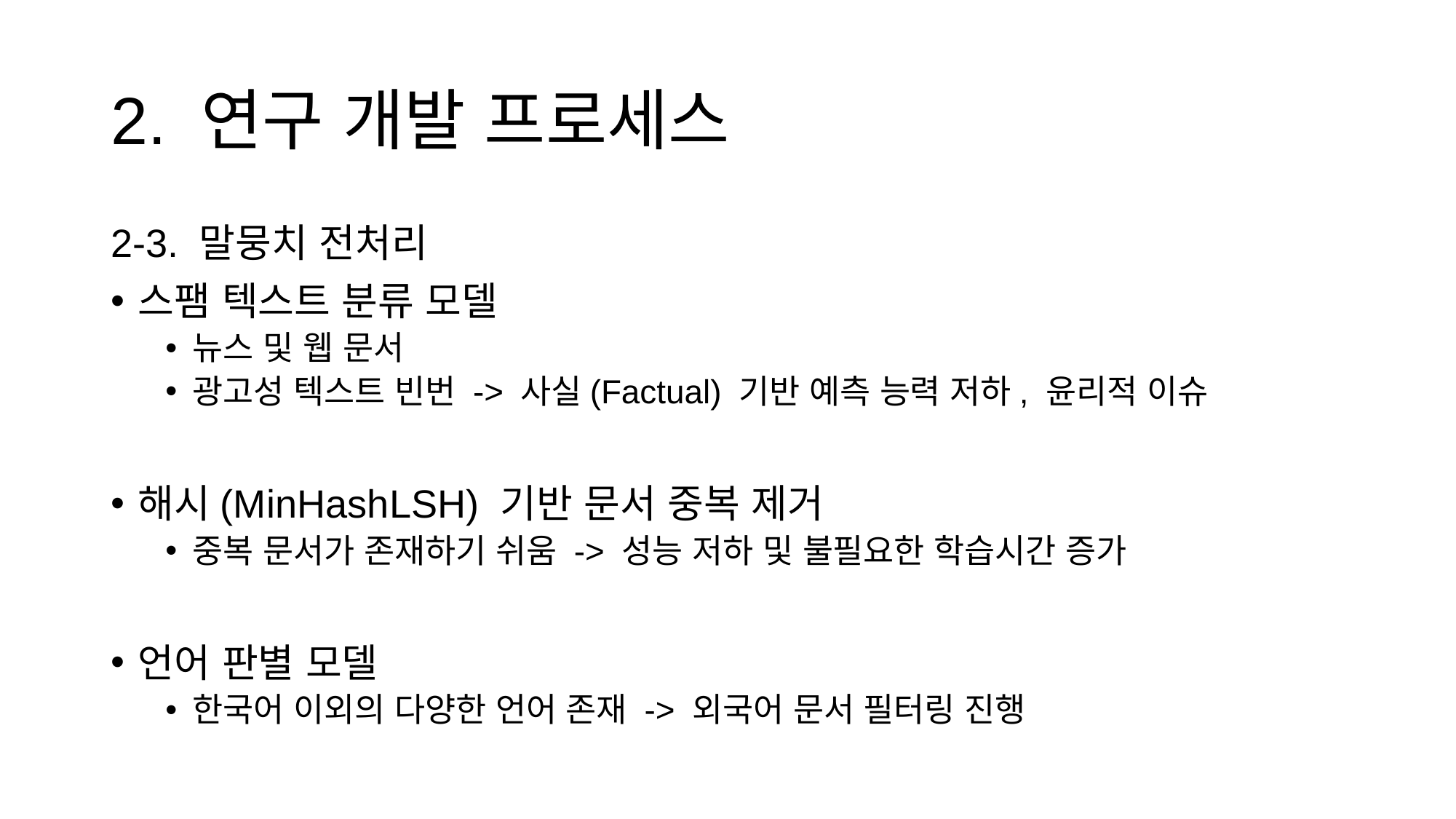

# 2. 연구 개발 프로세스
2-3. 말뭉치 전처리
스팸 텍스트 분류 모델
뉴스 및 웹 문서
광고성 텍스트 빈번 -> 사실(Factual) 기반 예측 능력 저하, 윤리적 이슈

해시(MinHashLSH) 기반 문서 중복 제거
중복 문서가 존재하기 쉬움 -> 성능 저하 및 불필요한 학습시간 증가

언어 판별 모델
한국어 이외의 다양한 언어 존재 -> 외국어 문서 필터링 진행